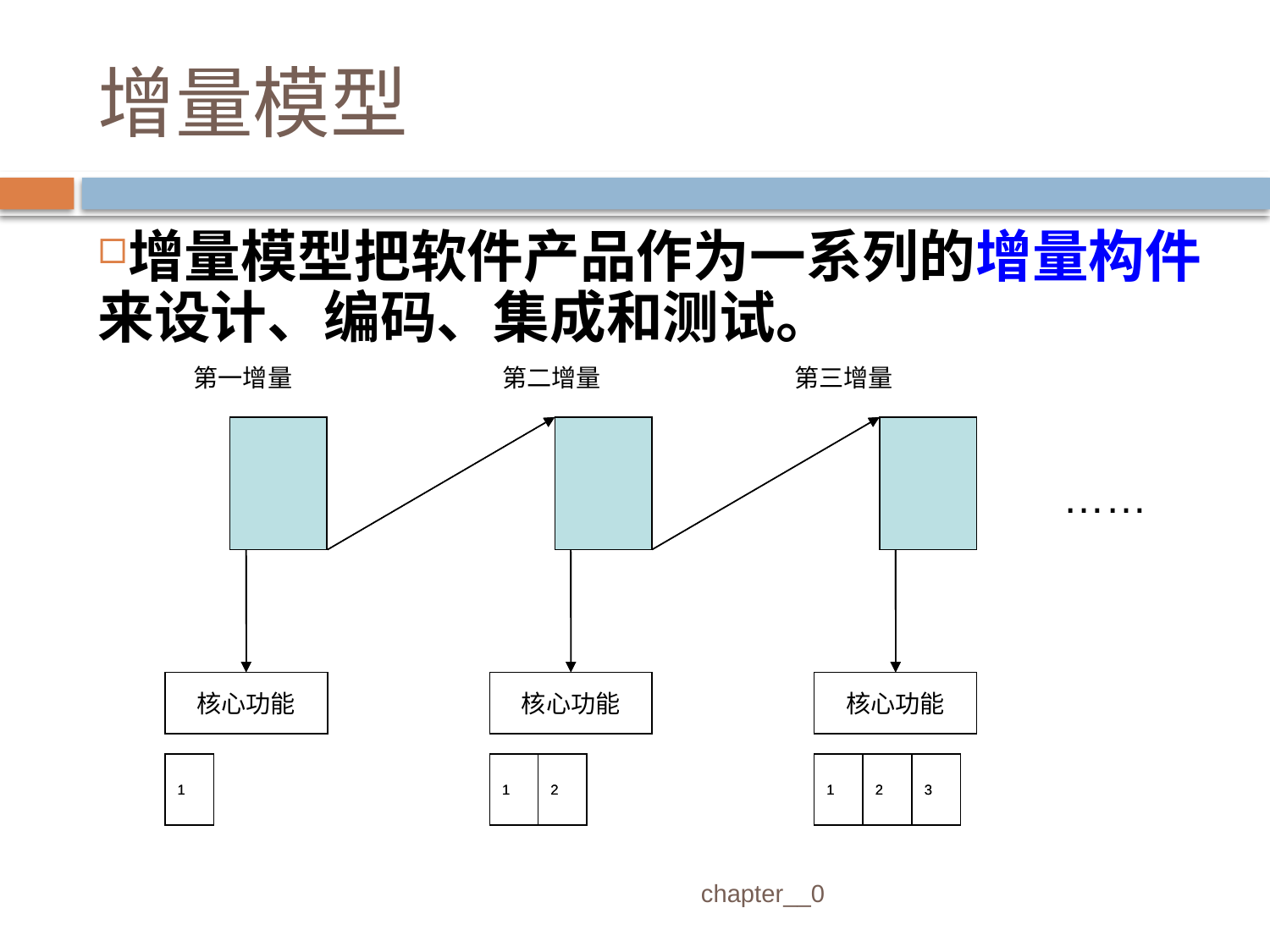

# 增量模型
59
增量模型把软件产品作为一系列的增量构件来设计、编码、集成和测试。

第一增量
第二增量
第三增量

……

核心功能
核心功能

核心功能

1
1
1
1
2
2
1
1
2
2
3
3
 chapter__0